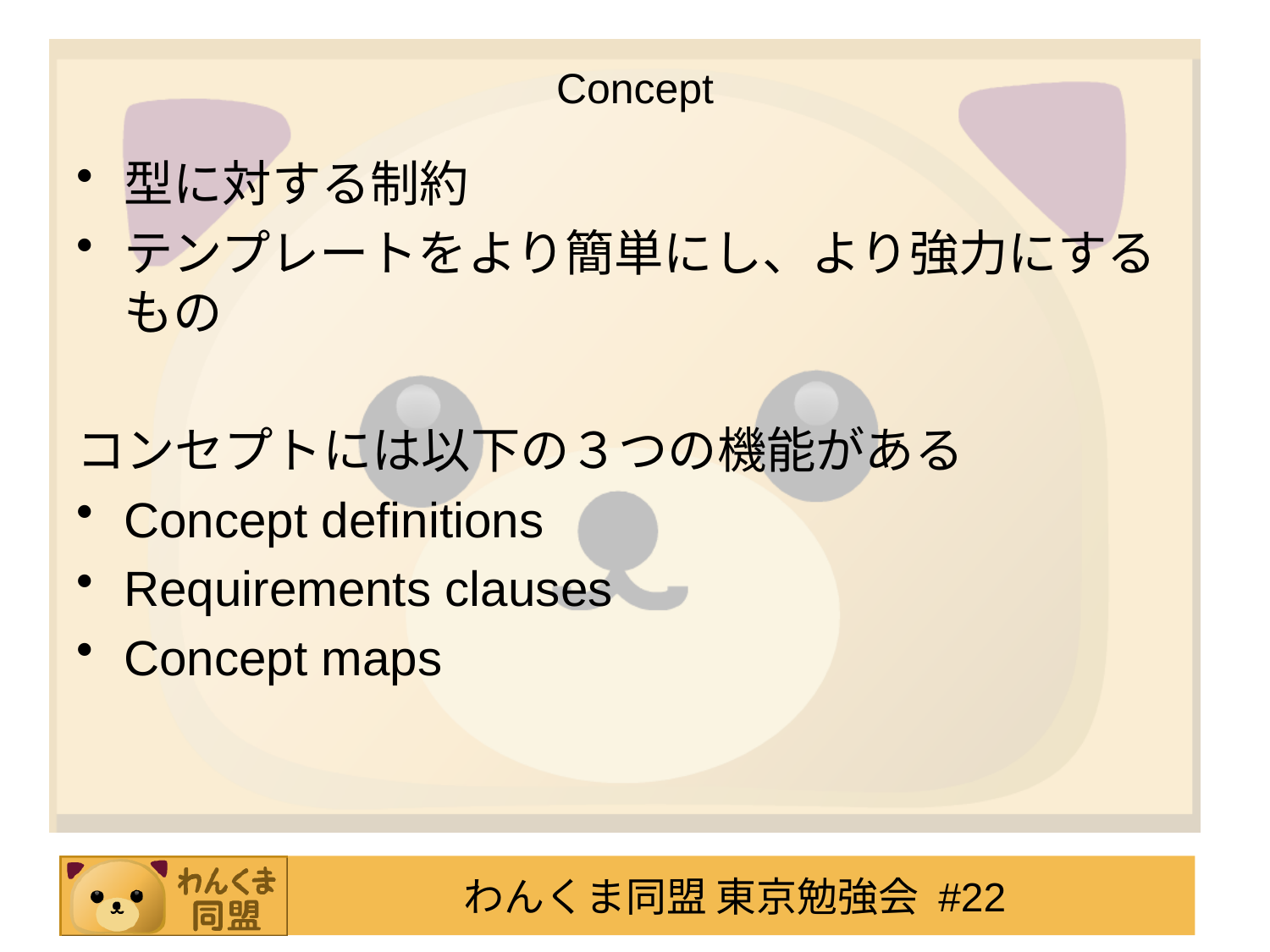

# Concept
型に対する制約
テンプレートをより簡単にし、より強力にするもの

コンセプトには以下の３つの機能がある
Concept definitions
Requirements clauses
Concept maps